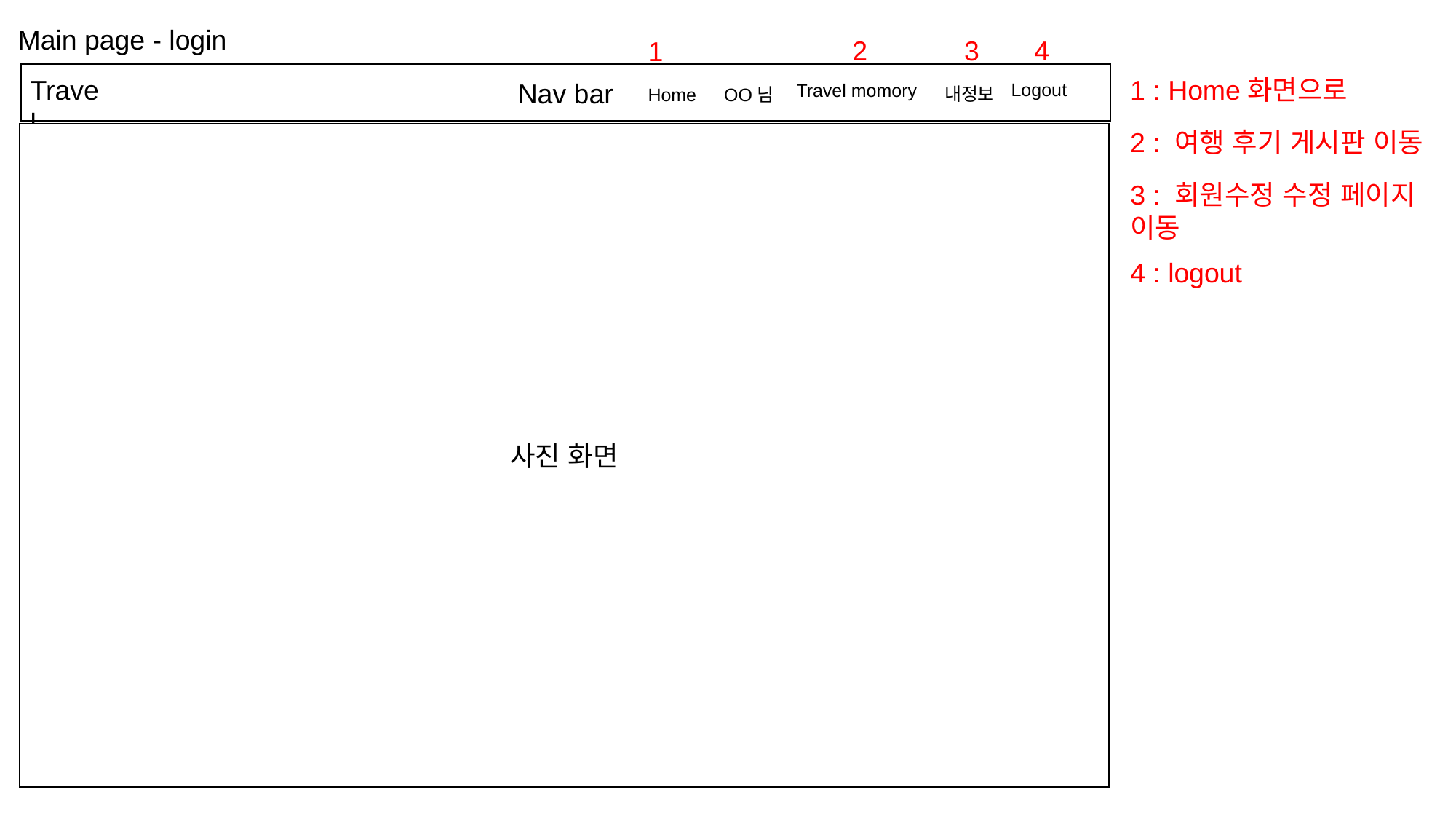

Main page - login
2
3
4
1
Nav bar
1 : Home화면으로
Travel
Logout
Travel momory
내정보
Home
OO님
2 : 여행 후기 게시판 이동
사진 화면
3 : 회원수정 수정 페이지 이동
4 : logout